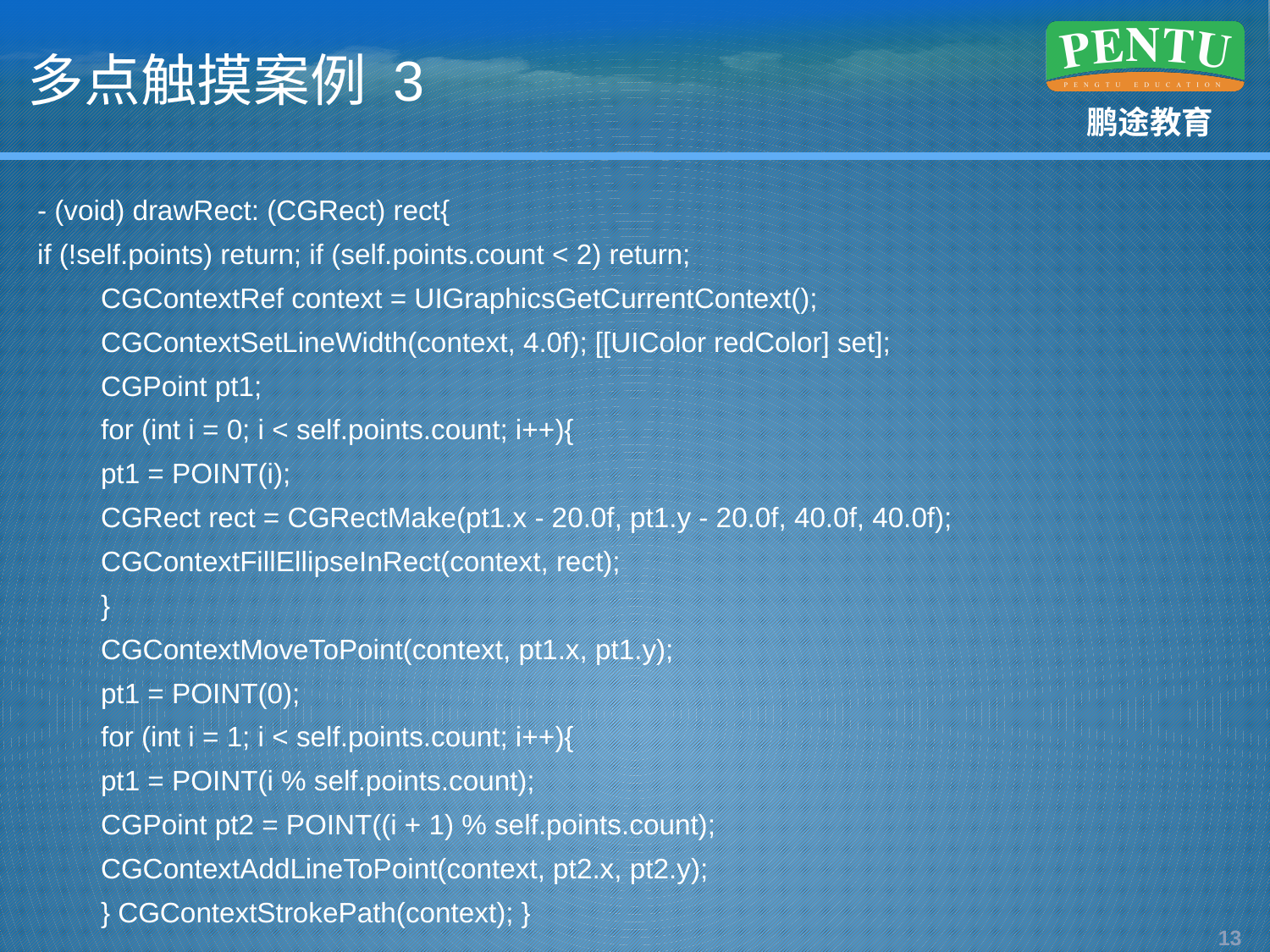

# 多点触摸案例 3
- (void) drawRect: (CGRect) rect{
if (!self.points) return; if (self.points.count < 2) return;
CGContextRef context = UIGraphicsGetCurrentContext();
CGContextSetLineWidth(context, 4.0f); [[UIColor redColor] set];
CGPoint pt1;
for (int i = 0; i < self.points.count; i++){
pt1 = POINT(i);
CGRect rect = CGRectMake(pt1.x - 20.0f, pt1.y - 20.0f, 40.0f, 40.0f);
CGContextFillEllipseInRect(context, rect);
}
CGContextMoveToPoint(context, pt1.x, pt1.y);
pt1 = POINT(0);
for (int i = 1; i < self.points.count; i++){
pt1 = POINT(i % self.points.count);
CGPoint pt2 = POINT((i + 1) % self.points.count);
CGContextAddLineToPoint(context, pt2.x, pt2.y);
} CGContextStrokePath(context); }
13